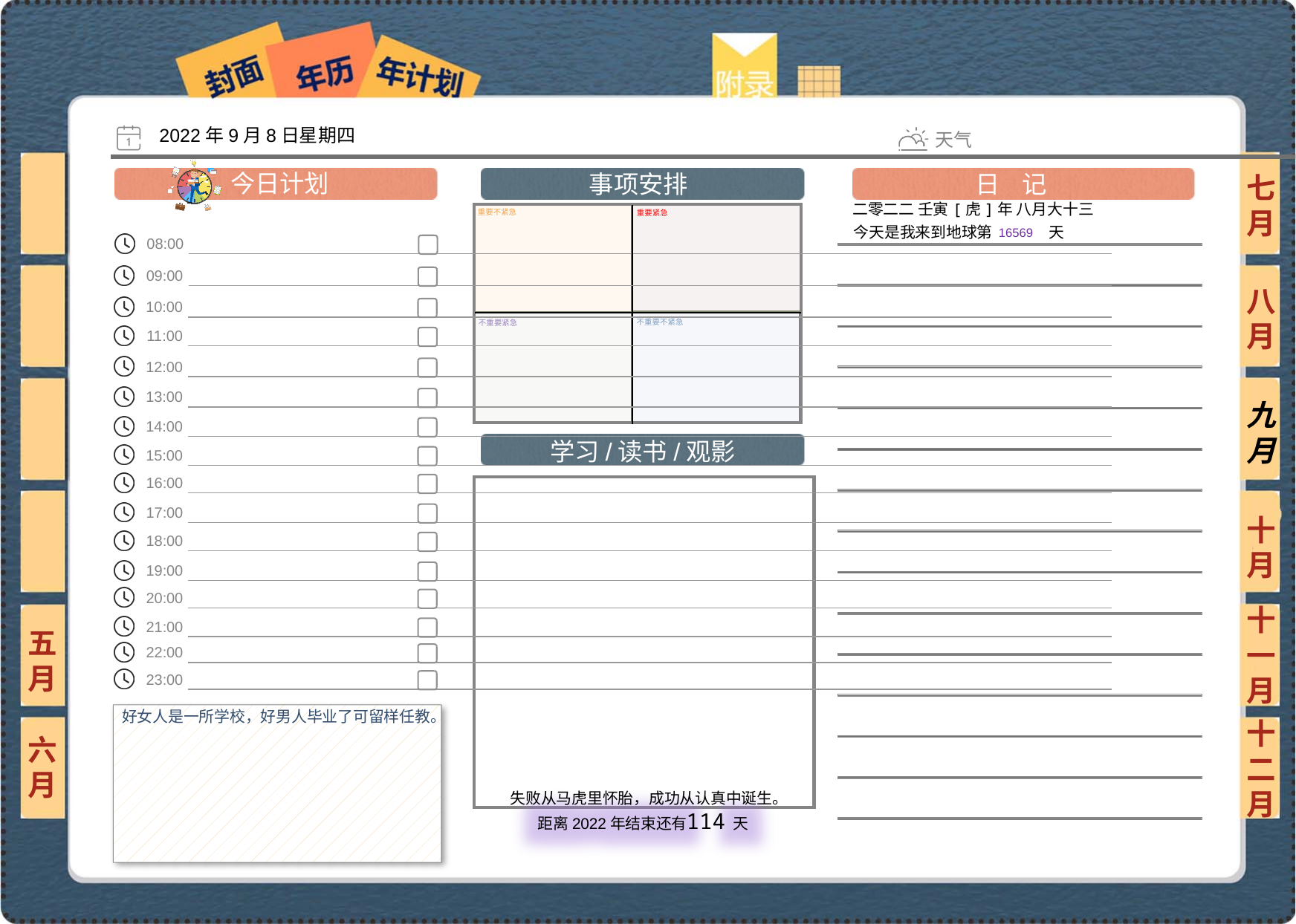

2022年9月8日星期四
七月
二零二二 壬寅[虎]年 八月大十三
16569
八月
九月
十月
十一月
五月
好女人是一所学校，好男人毕业了可留样任教。

六月
十二月
114
 失败从马虎里怀胎，成功从认真中诞生。